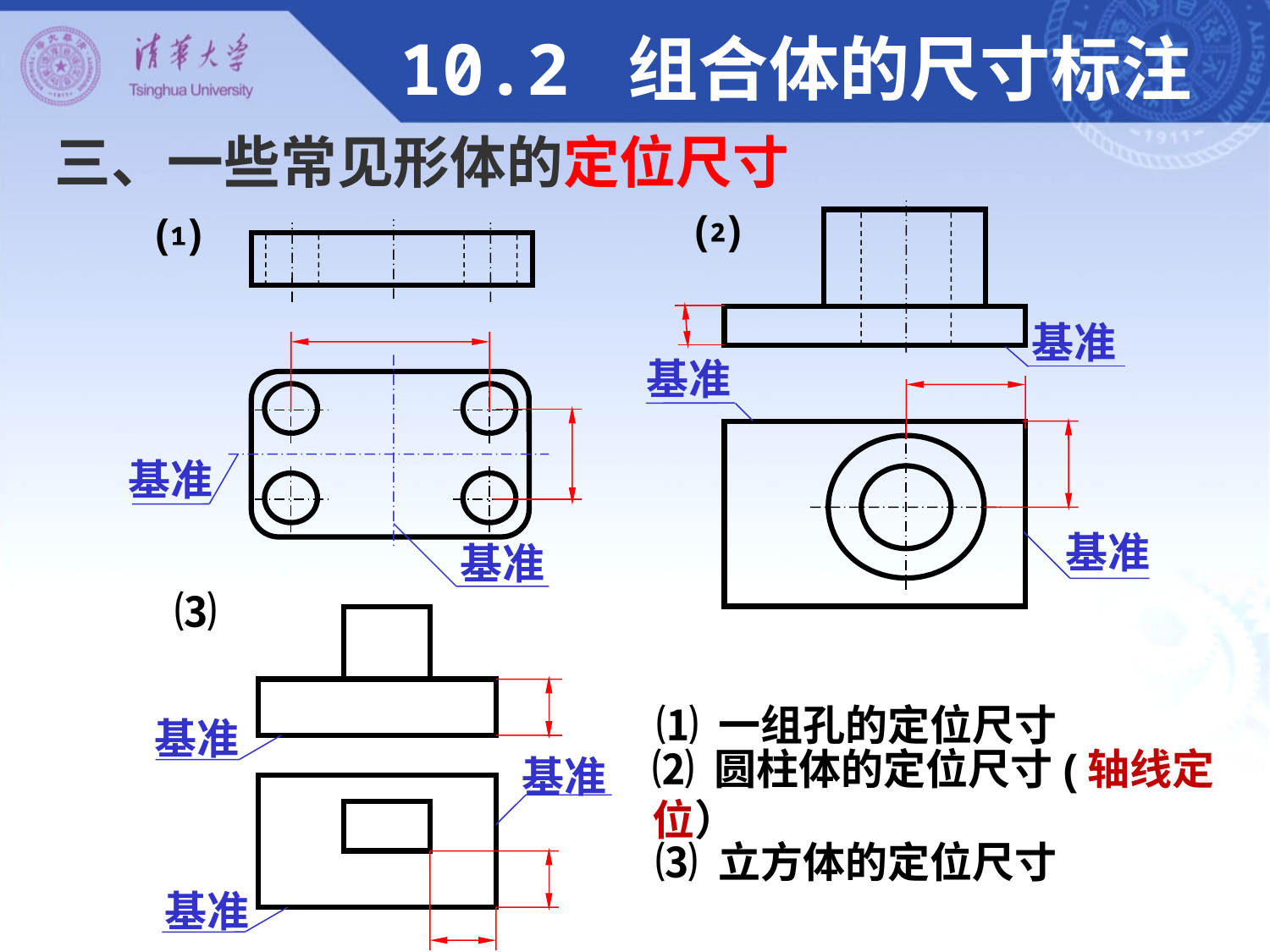

10.2 组合体的尺寸标注
三、一些常见形体的定位尺寸
⑵

基准
基准

基准

⑴

基准

基准

⑶

基准

基准

基准

⑴ 一组孔的定位尺寸
⑵ 圆柱体的定位尺寸(轴线定位）
⑶ 立方体的定位尺寸